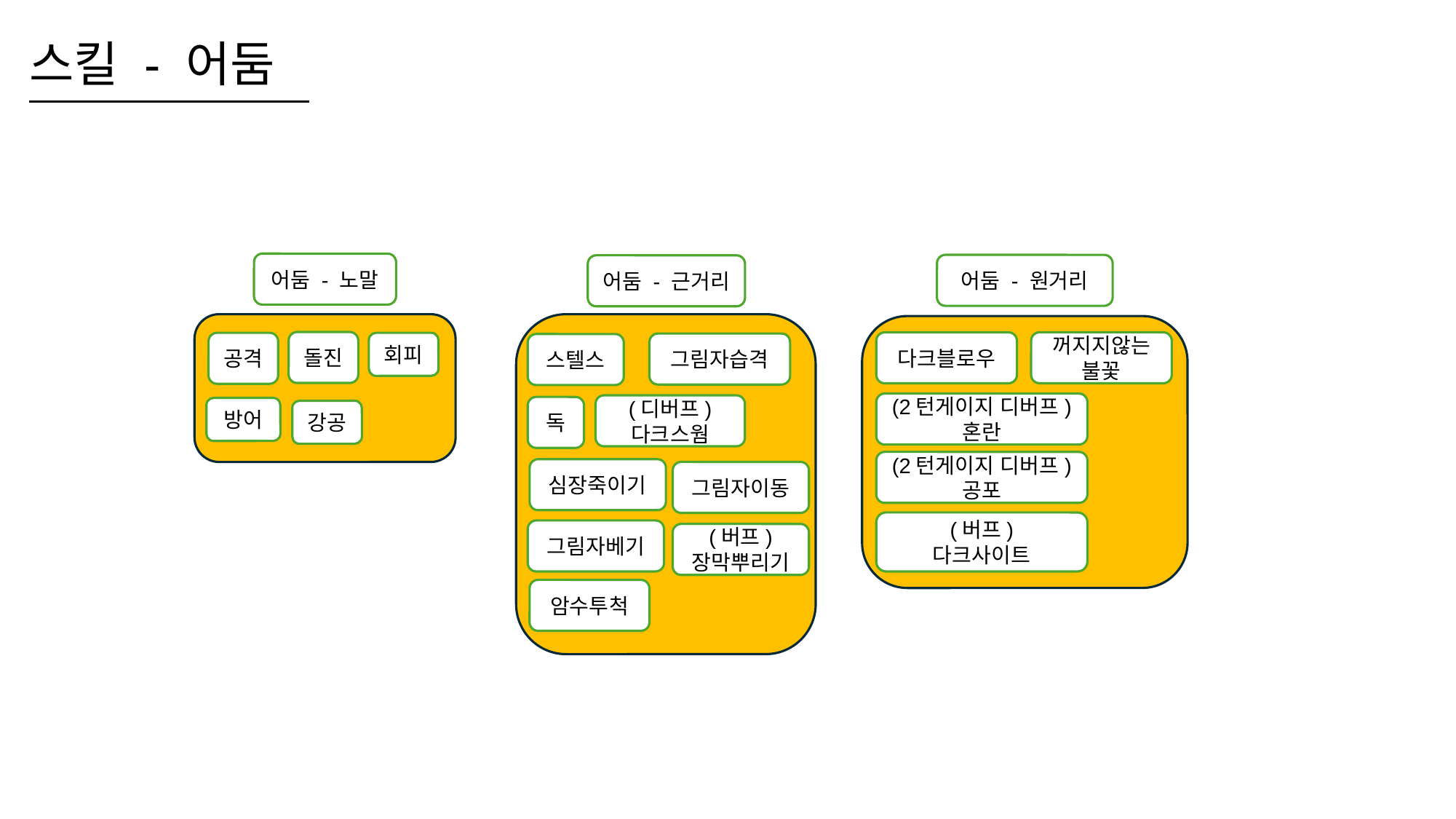

스킬 - 어둠
어둠 - 노말
어둠 - 원거리
어둠 - 근거리

돌진
꺼지지않는 불꽃
다크블로우
공격
회피
그림자습격
스텔스
(2턴게이지 디버프)
혼란
(디버프)
다크스웜
독
방어
강공
(2턴게이지 디버프)
공포
심장죽이기
그림자이동
(버프)
다크사이트
그림자베기
(버프)
장막뿌리기
암수투척